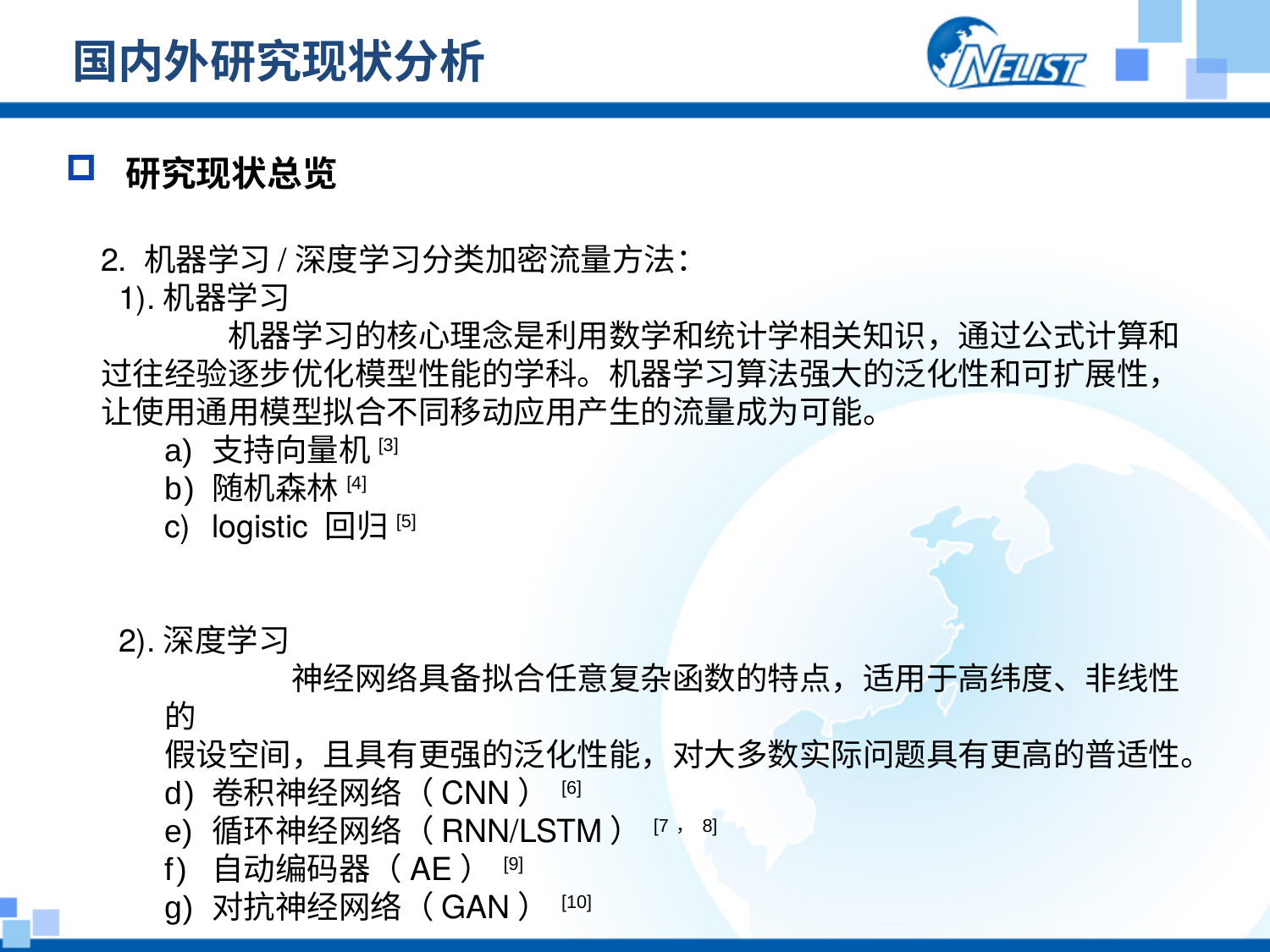

# 国内外研究现状分析
  研究现状总览

2. 机器学习/深度学习分类加密流量方法：
  1).机器学习
	机器学习的核心理念是利用数学和统计学相关知识，通过公式计算和过往经验逐步优化模型性能的学科。机器学习算法强大的泛化性和可扩展性，让使用通用模型拟合不同移动应用产生的流量成为可能。
支持向量机[3]
随机森林[4]
logistic 回归[5]

  2).深度学习
	神经网络具备拟合任意复杂函数的特点，适用于高纬度、非线性的
假设空间，且具有更强的泛化性能，对大多数实际问题具有更高的普适性。
卷积神经网络（CNN） [6]
循环神经网络（RNN/LSTM） [7，8]
自动编码器（AE） [9]
对抗神经网络（GAN） [10]